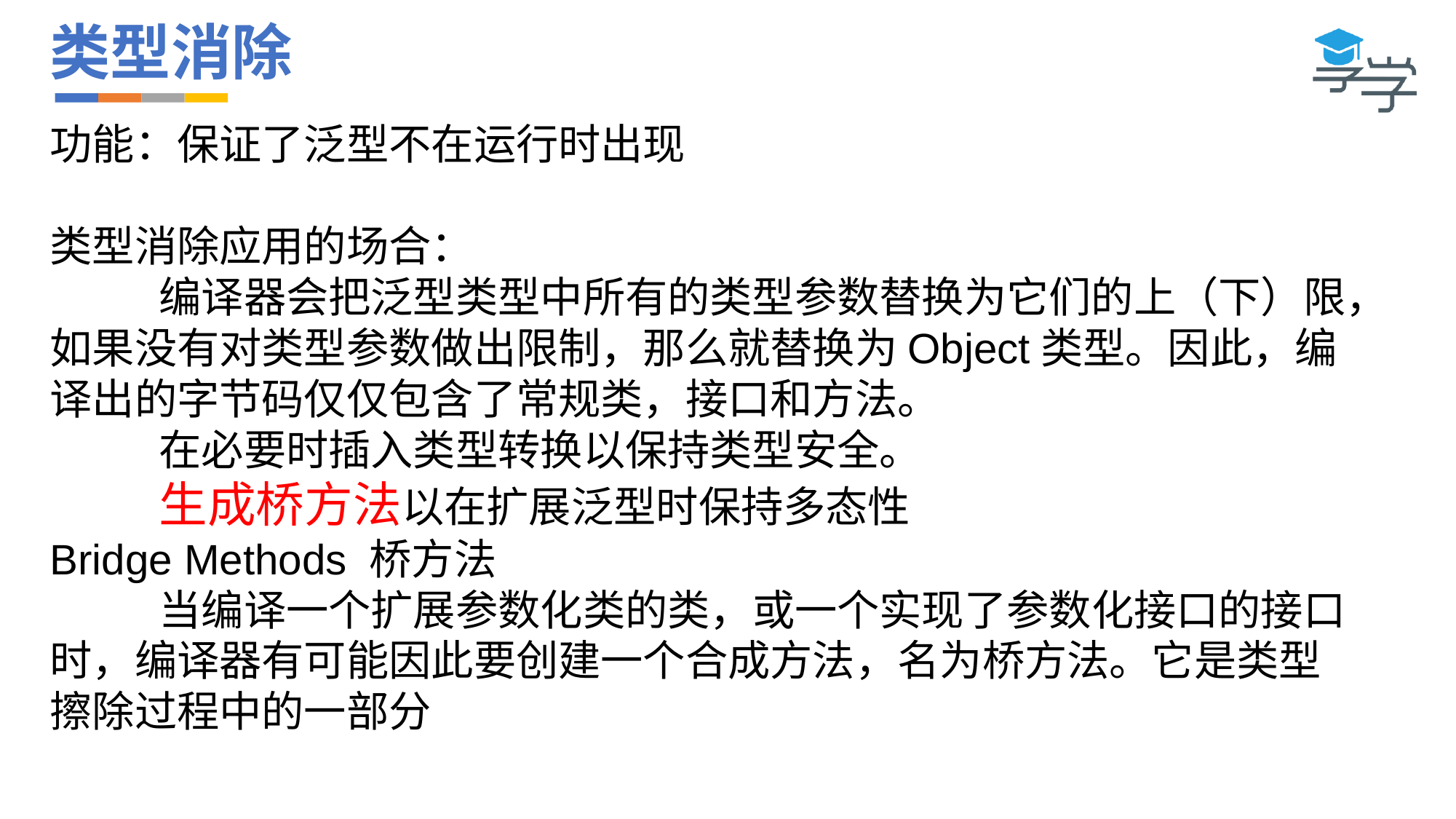

# 类型消除
功能：保证了泛型不在运行时出现

类型消除应用的场合：
	编译器会把泛型类型中所有的类型参数替换为它们的上（下）限，如果没有对类型参数做出限制，那么就替换为Object类型。因此，编译出的字节码仅仅包含了常规类，接口和方法。
	在必要时插入类型转换以保持类型安全。
	生成桥方法以在扩展泛型时保持多态性
Bridge Methods 桥方法
	当编译一个扩展参数化类的类，或一个实现了参数化接口的接口时，编译器有可能因此要创建一个合成方法，名为桥方法。它是类型擦除过程中的一部分